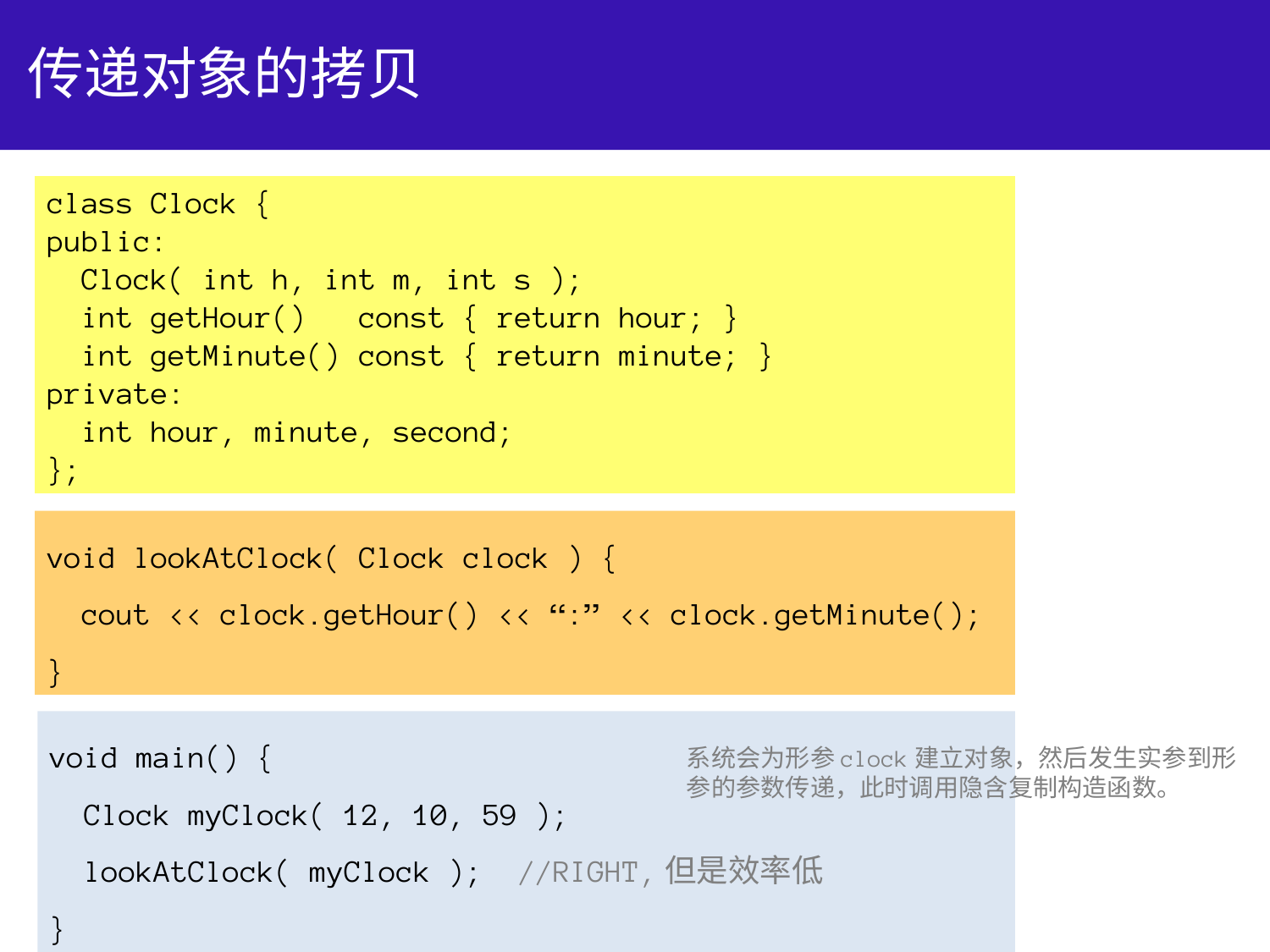

# 传递对象的拷贝
class Clock {
public:
  Clock( int h, int m, int s );
  int getHour()   const { return hour; }
  int getMinute() const { return minute; }
private:
  int hour, minute, second;
};
void lookAtClock( Clock clock ) {
  cout << clock.getHour() << “:” << clock.getMinute();
}
void main() {
  Clock myClock( 12, 10, 59 );
  lookAtClock( myClock );  //RIGHT,但是效率低
}
系统会为形参clock建立对象，然后发生实参到形参的参数传递，此时调用隐含复制构造函数。
62